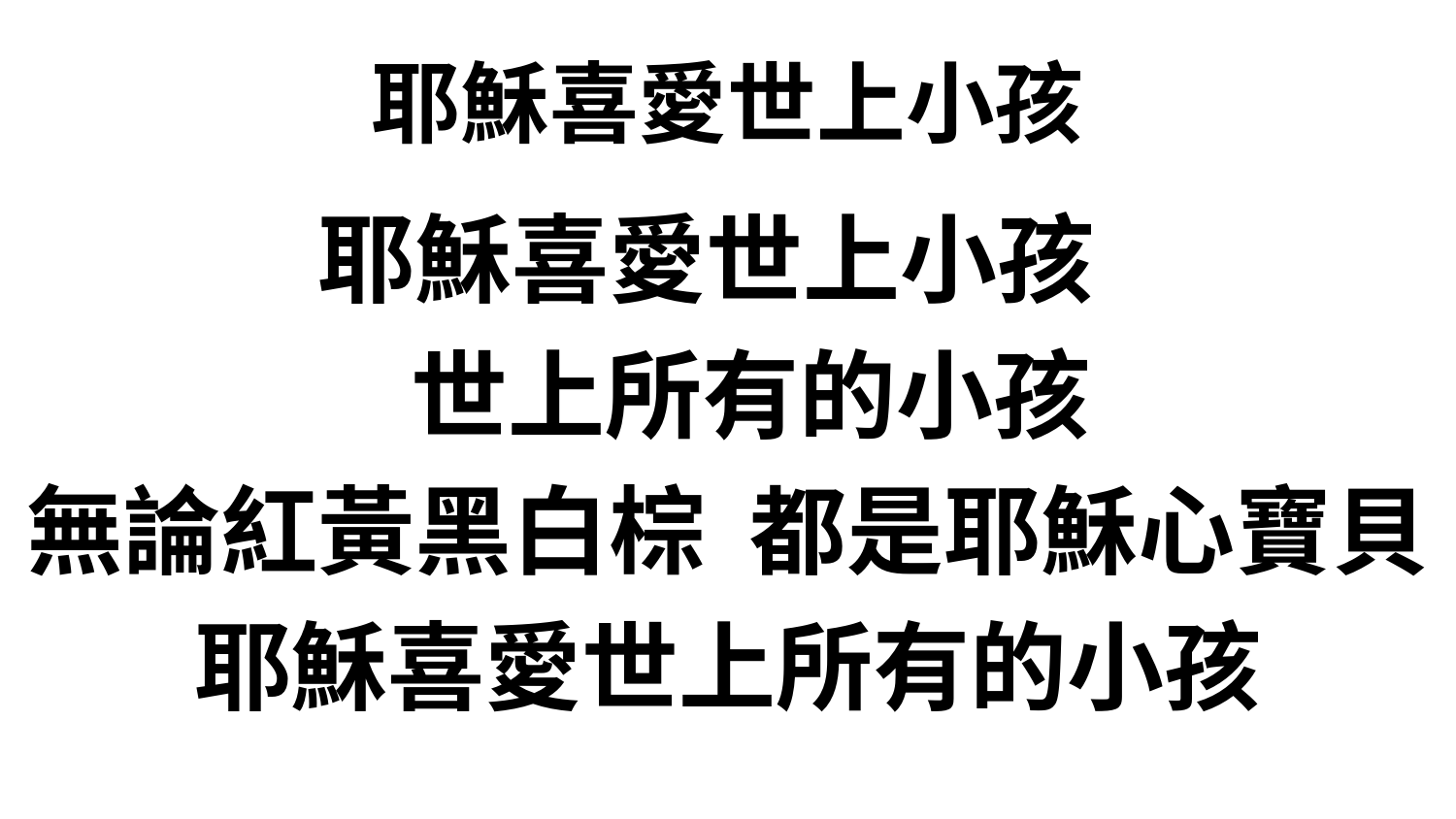

# 耶穌喜愛世上小孩
耶穌喜愛世上小孩
 世上所有的小孩
無論紅黃黑白棕  都是耶穌心寶貝
耶穌喜愛世上所有的小孩